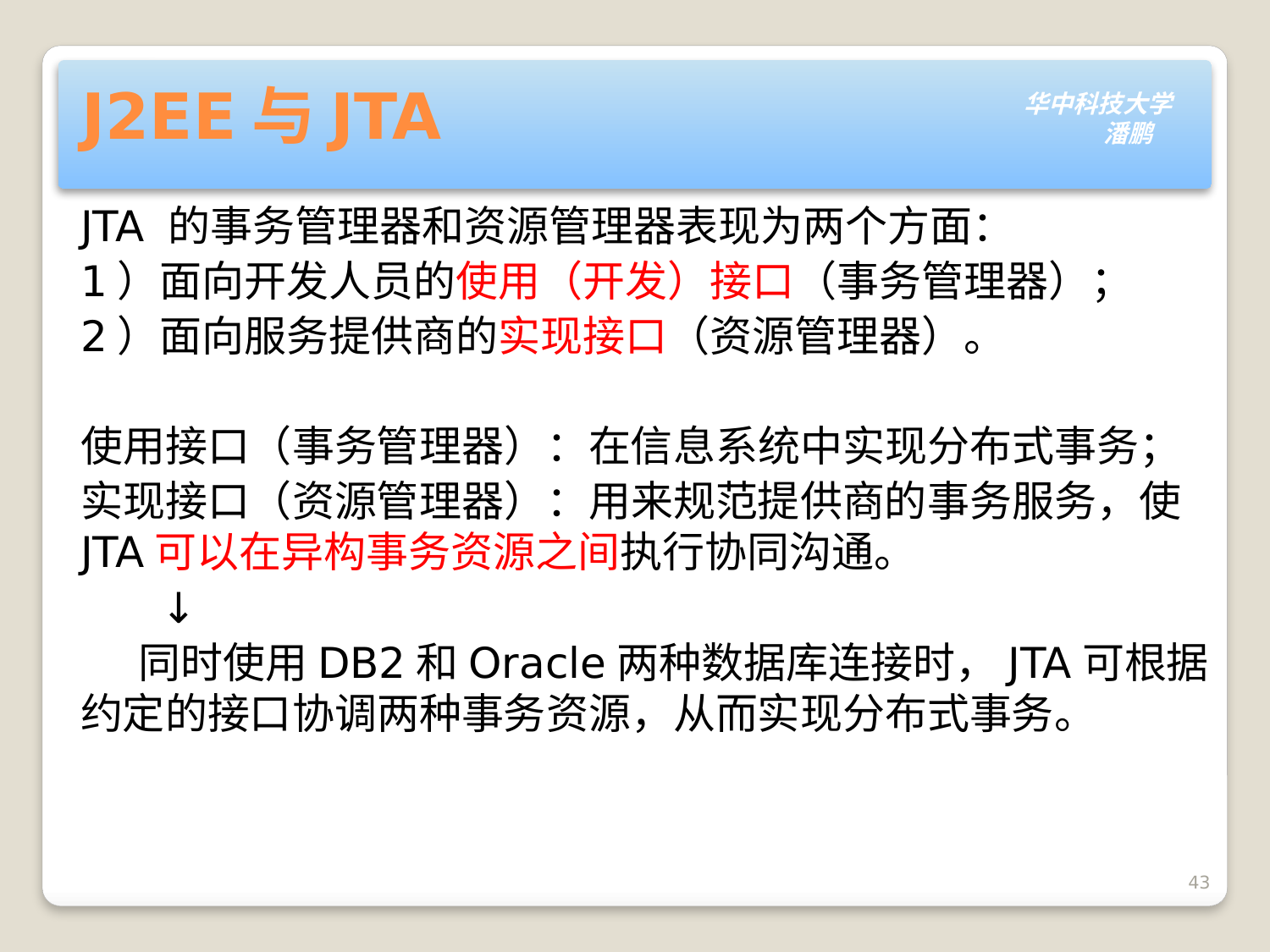

# J2EE与JTA
JTA 的事务管理器和资源管理器表现为两个方面：
1）面向开发人员的使用（开发）接口（事务管理器）；
2）面向服务提供商的实现接口（资源管理器）。

使用接口（事务管理器）：在信息系统中实现分布式事务；
实现接口（资源管理器）：用来规范提供商的事务服务，使JTA可以在异构事务资源之间执行协同沟通。
      ↓
     同时使用DB2和Oracle两种数据库连接时，JTA可根据约定的接口协调两种事务资源，从而实现分布式事务。
43